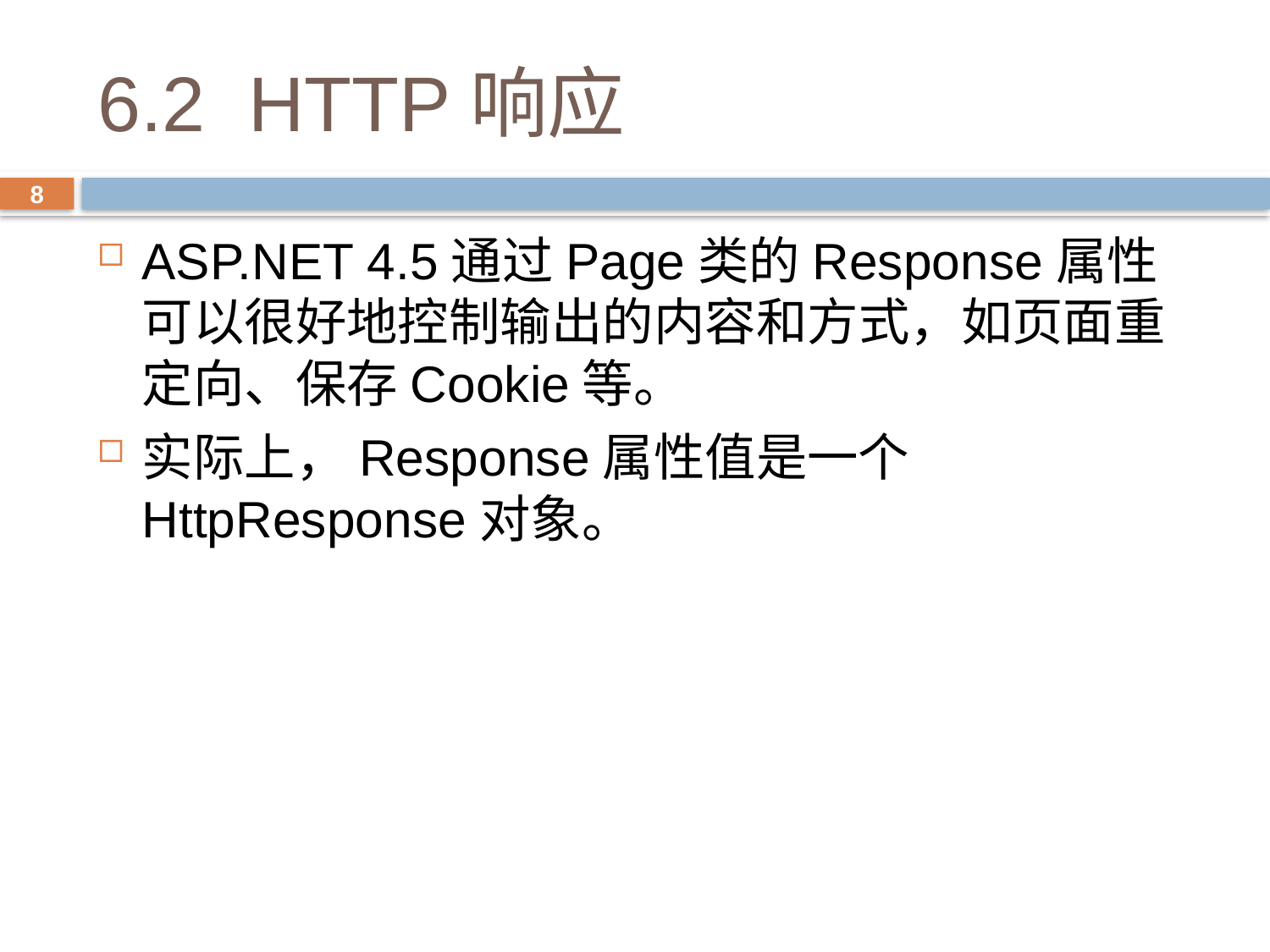

# 6.2  HTTP响应
8
ASP.NET 4.5通过Page类的Response属性可以很好地控制输出的内容和方式，如页面重定向、保存Cookie等。
实际上，Response属性值是一个HttpResponse对象。